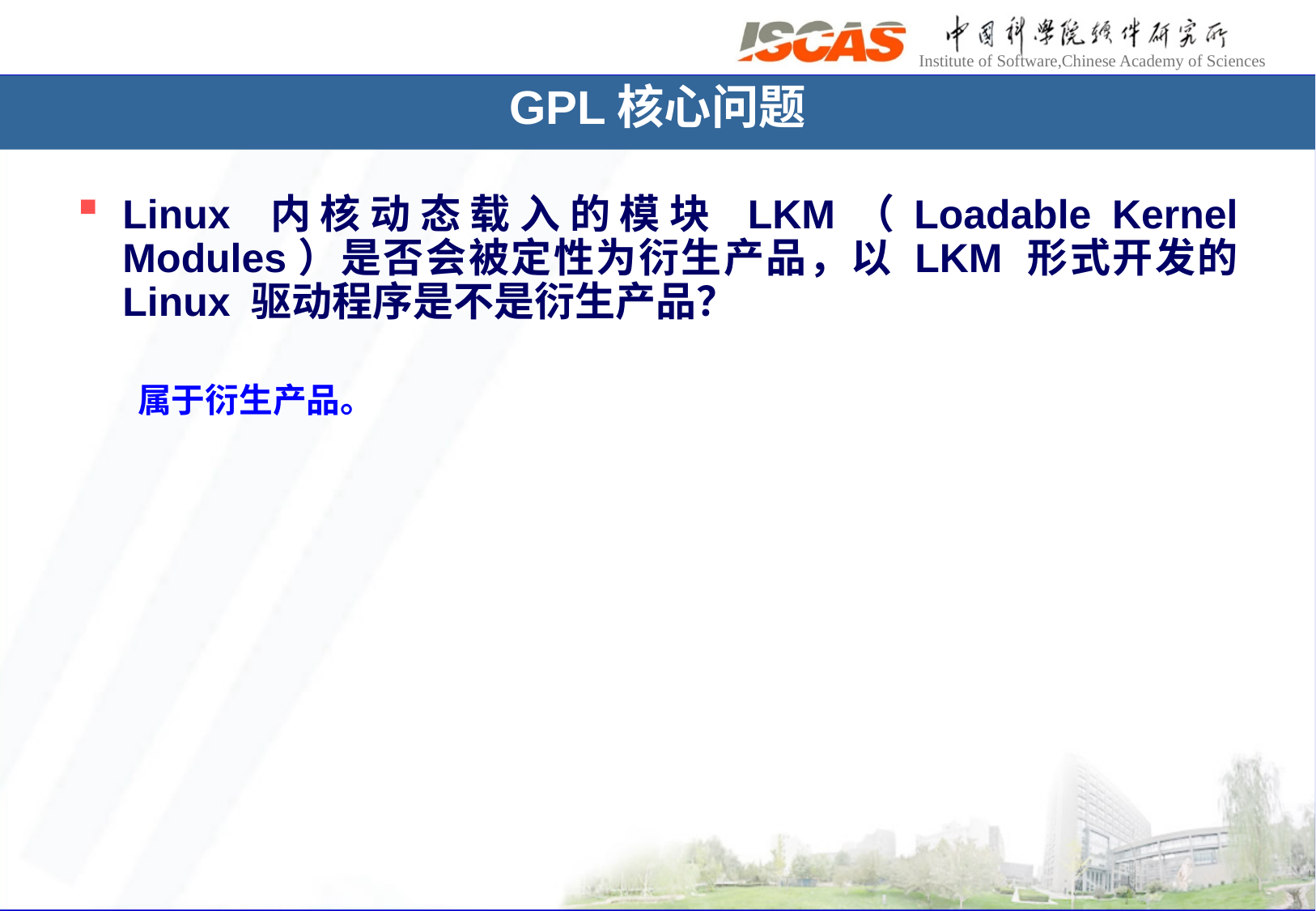

# GPL核心问题
Linux 内核动态载入的模块 LKM（Loadable Kernel Modules）是否会被定性为衍生产品，以 LKM 形式开发的 Linux 驱动程序是不是衍生产品？

属于衍生产品。